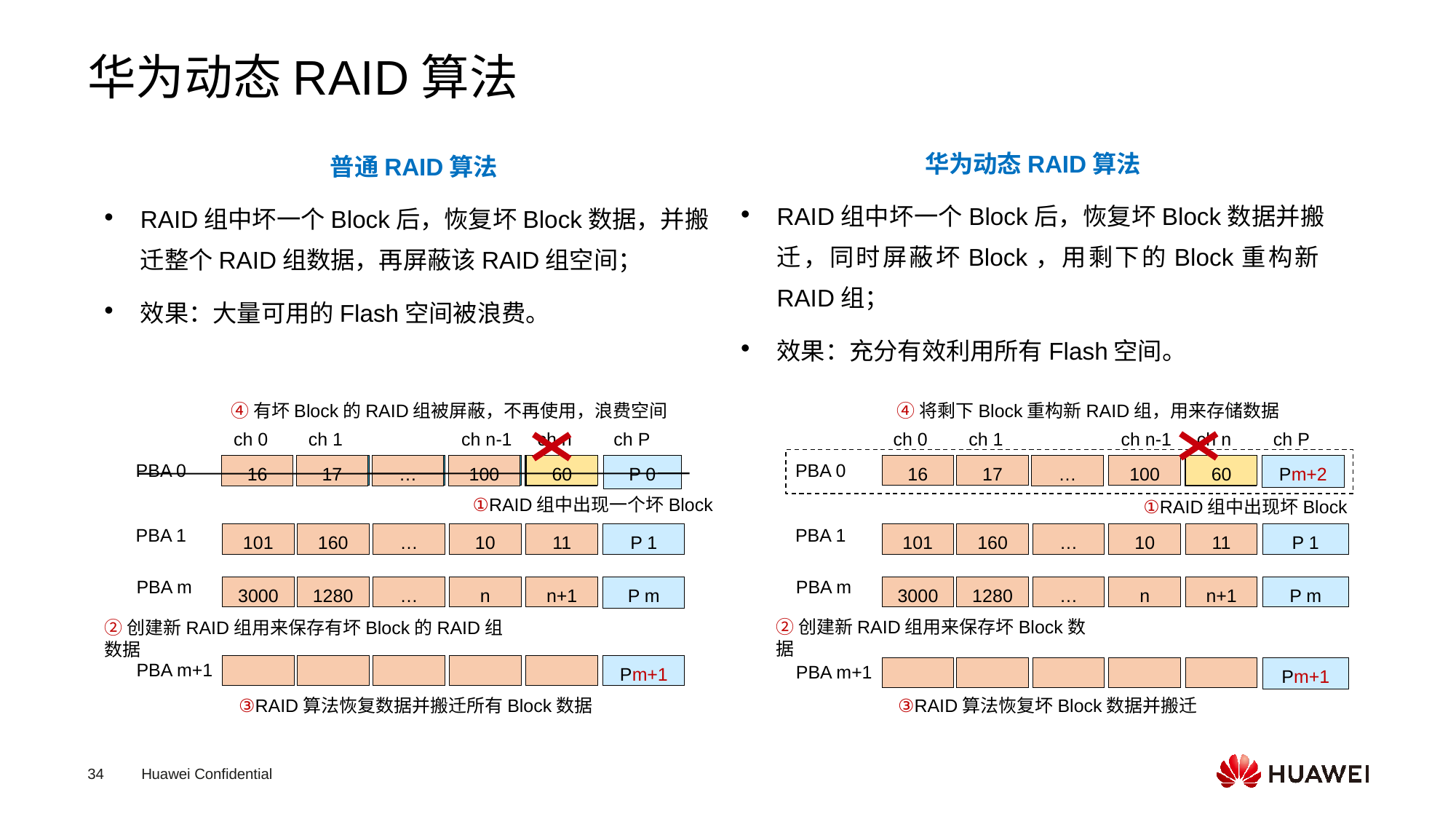

# 华为动态RAID算法
华为动态RAID算法
RAID组中坏一个Block后，恢复坏Block数据并搬迁，同时屏蔽坏Block，用剩下的Block重构新RAID组；
效果：充分有效利用所有Flash空间。
普通RAID算法
RAID组中坏一个Block后，恢复坏Block数据，并搬迁整个RAID组数据，再屏蔽该RAID组空间；
效果：大量可用的Flash空间被浪费。

④有坏Block的RAID组被屏蔽，不再使用，浪费空间
ch 0
ch 1
ch n-1
ch n
ch P
PBA 0
60
60
P 0
16
17
…
100
60
16
17
…
100
60
①RAID组中出现一个坏Block
PBA 1
101
160
…
10
11
P 1
PBA m
3000
1280
…
n
n+1
P m
②创建新RAID组用来保存有坏Block的RAID组数据
PBA m+1

Pm+1
③RAID算法恢复数据并搬迁所有Block数据
④将剩下Block重构新RAID组，用来存储数据
ch 0
ch 1
ch n-1
ch n
ch P

PBA 0
60
16
17
100
Pm+2
P 0
…
60
①RAID组中出现坏Block
PBA 1
101
160
…
10
11
P 1
PBA m
3000
1280
…
n
n+1
P m
②创建新RAID组用来保存坏Block数据
PBA m+1

Pm+1
③RAID算法恢复坏Block数据并搬迁